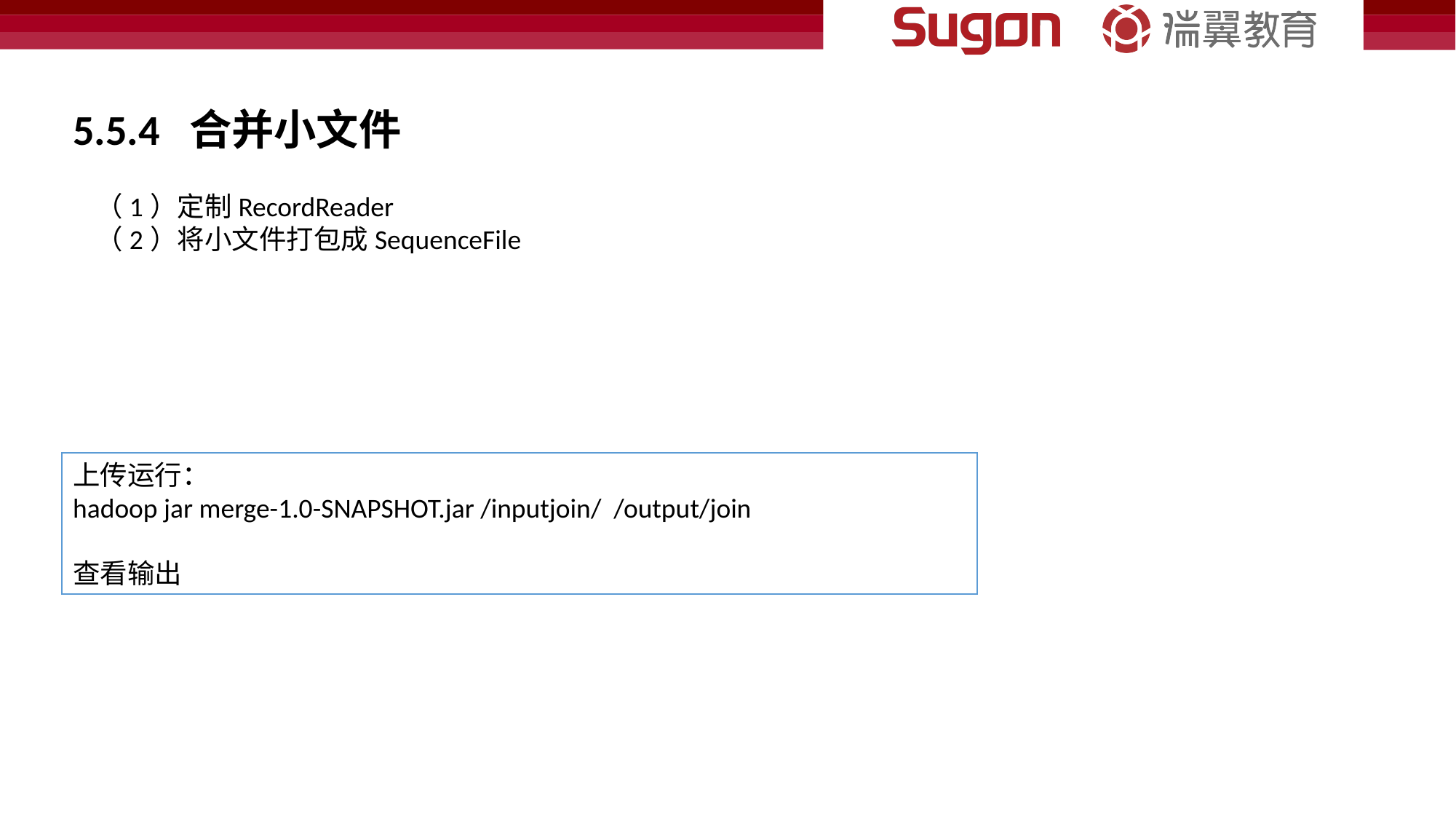

5.5.4  合并小文件
（1）定制RecordReader
（2）将小文件打包成SequenceFile
上传运行：
hadoop jar merge-1.0-SNAPSHOT.jar /inputjoin/  /output/join

查看输出